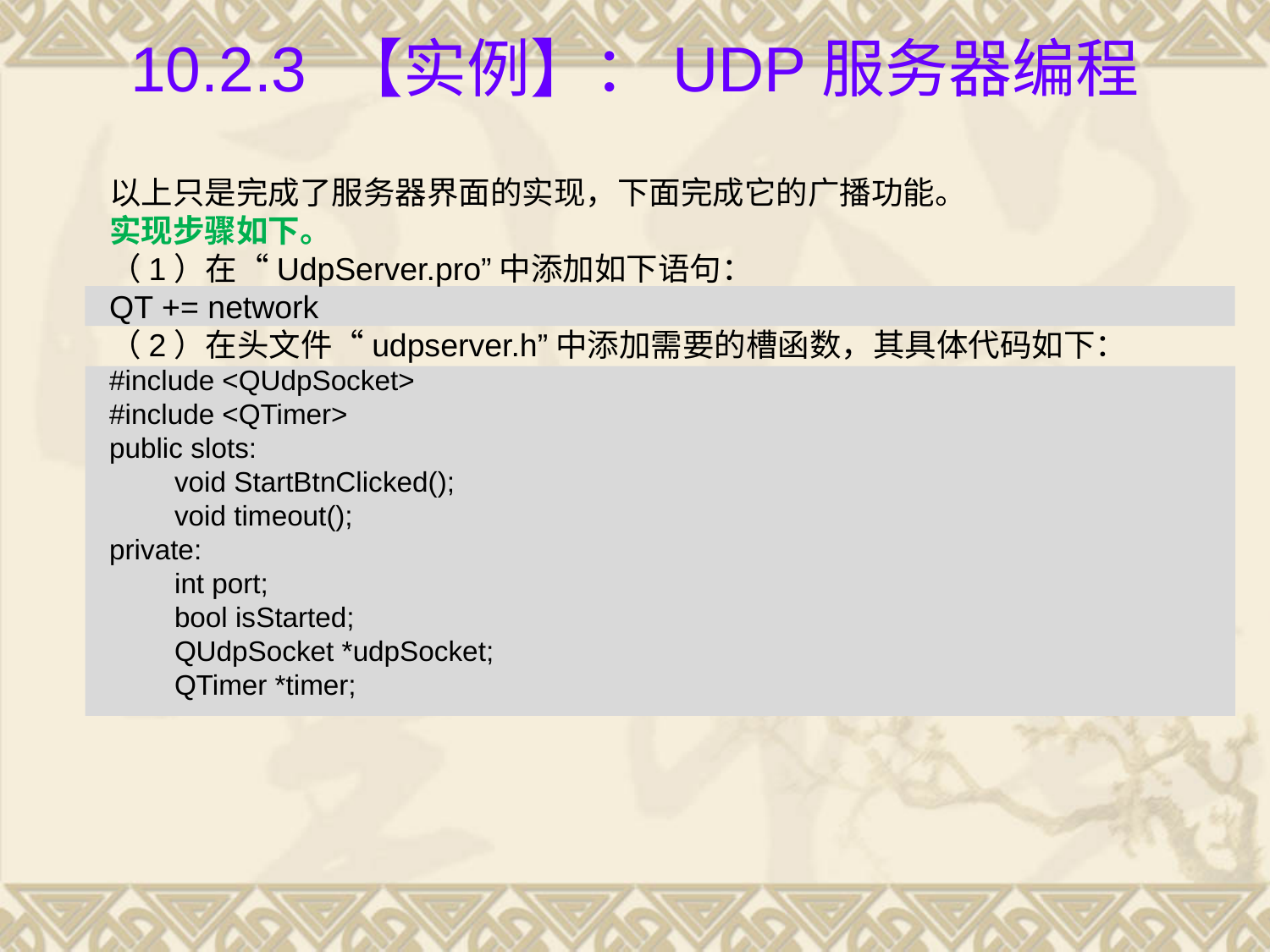

# 10.2.3 【实例】：UDP服务器编程
以上只是完成了服务器界面的实现，下面完成它的广播功能。
实现步骤如下。
（1）在“UdpServer.pro”中添加如下语句：
QT += network
（2）在头文件“udpserver.h”中添加需要的槽函数，其具体代码如下：
#include <QUdpSocket>
#include <QTimer>
public slots:
    	void StartBtnClicked();
    	void timeout();
private:
	int port;
    	bool isStarted;
    	QUdpSocket *udpSocket;
    	QTimer *timer;